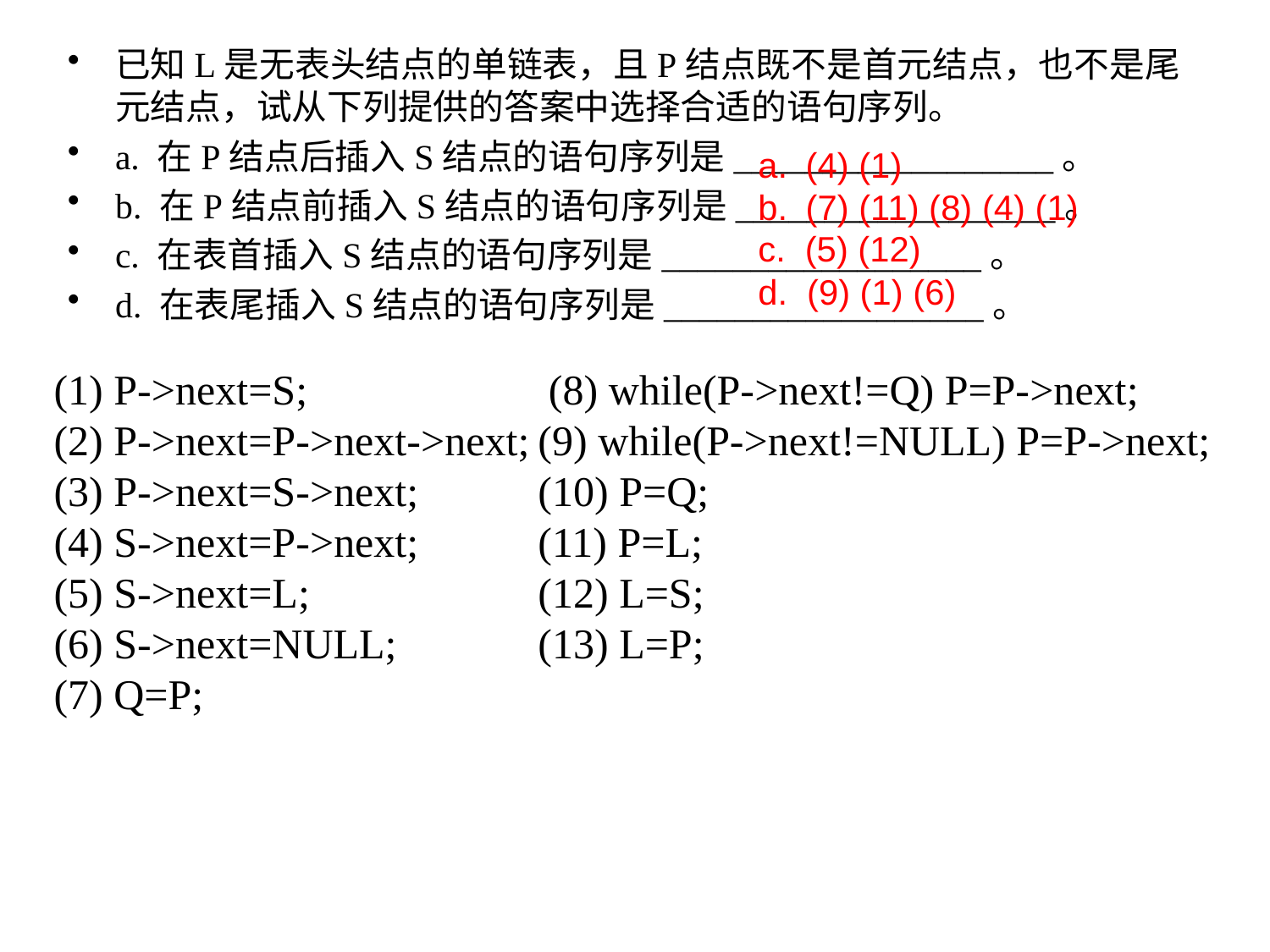

已知L是无表头结点的单链表，且P结点既不是首元结点，也不是尾元结点，试从下列提供的答案中选择合适的语句序列。
a. 在P结点后插入S结点的语句序列是__________________。
b. 在P结点前插入S结点的语句序列是__________________。
c. 在表首插入S结点的语句序列是__________________。
d. 在表尾插入S结点的语句序列是__________________。

(4) (1)
(7) (11) (8) (4) (1)
c.  (5) (12)
d.  (9) (1) (6)

(1) P->next=S;
(2) P->next=P->next->next;
(3) P->next=S->next;
(4) S->next=P->next;
(5) S->next=L;
(6) S->next=NULL;
(7) Q=P;
 (8) while(P->next!=Q) P=P->next;
(9) while(P->next!=NULL) P=P->next;
(10) P=Q;
(11) P=L;
(12) L=S;
(13) L=P;